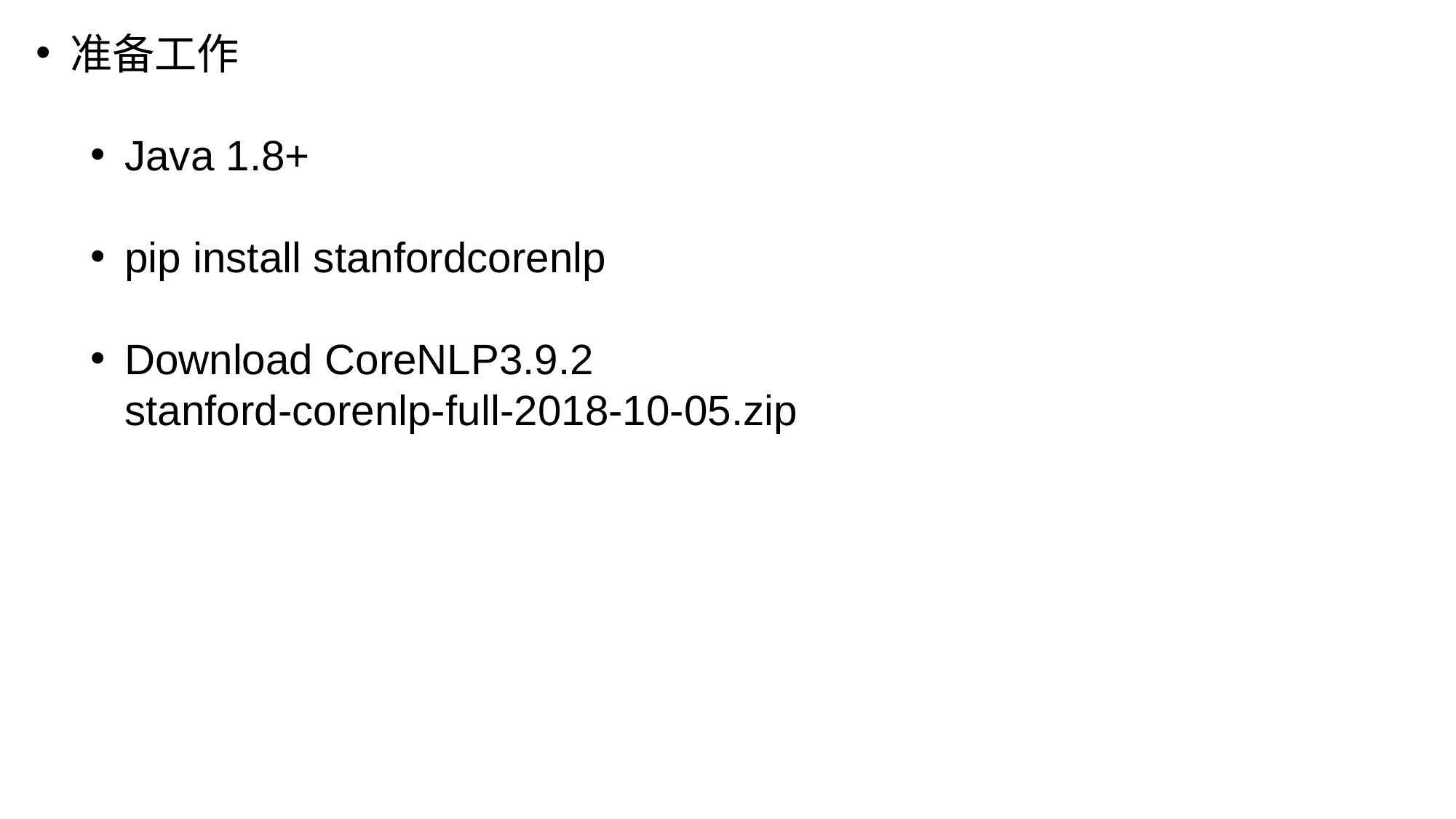

准备工作
Java 1.8+
pip install stanfordcorenlp
Download CoreNLP3.9.2
stanford-corenlp-full-2018-10-05.zip